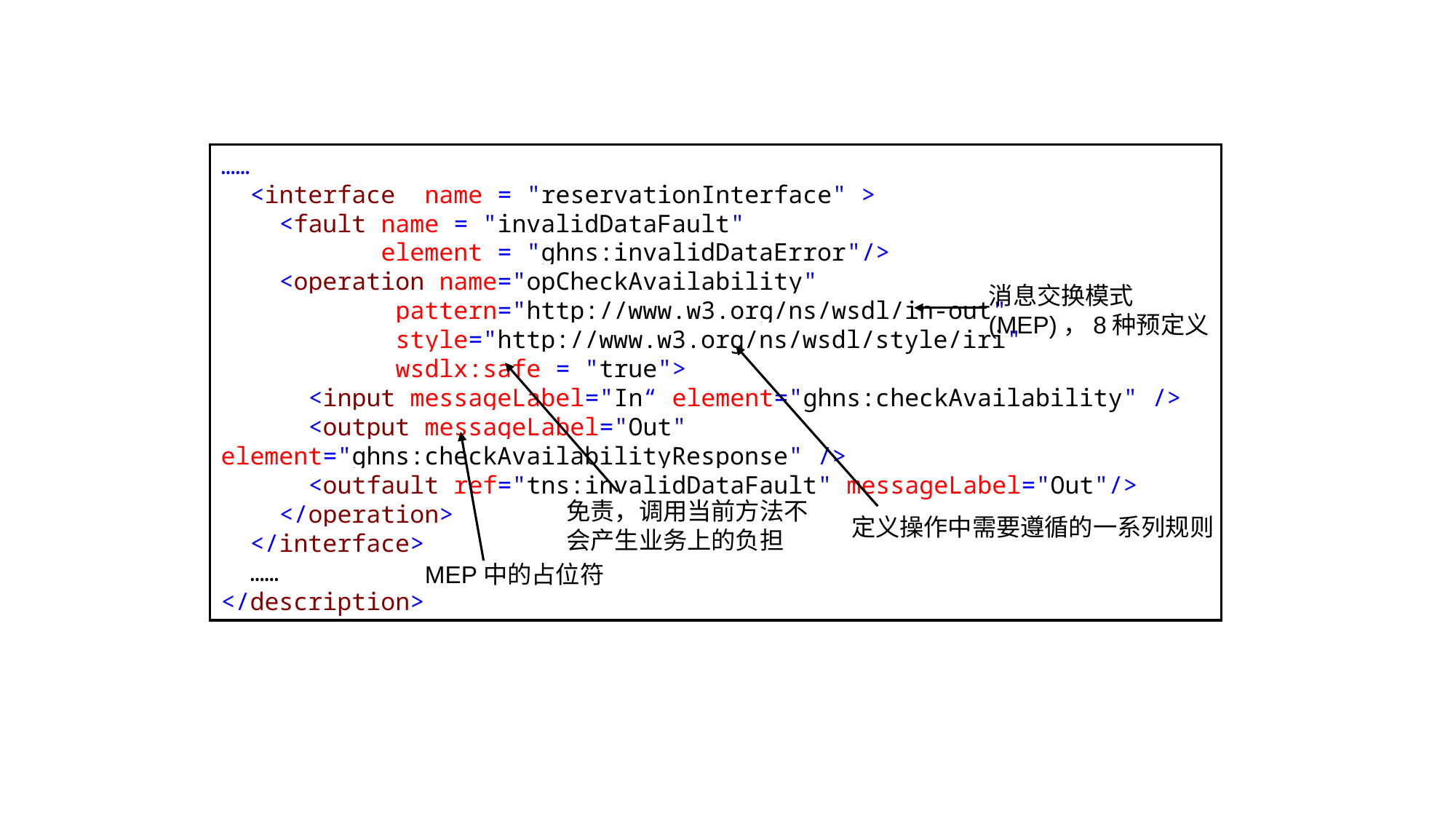

……
  <interface  name = "reservationInterface" >
    <fault name = "invalidDataFault"
           element = "ghns:invalidDataError"/>
    <operation name="opCheckAvailability"
            pattern="http://www.w3.org/ns/wsdl/in-out"
            style="http://www.w3.org/ns/wsdl/style/iri"
            wsdlx:safe = "true">
      <input messageLabel="In“ element="ghns:checkAvailability" />
      <output messageLabel="Out" element="ghns:checkAvailabilityResponse" />
      <outfault ref="tns:invalidDataFault" messageLabel="Out"/>
    </operation>
  </interface>
  ……
</description>
消息交换模式 (MEP)，8种预定义

免责，调用当前方法不会产生业务上的负担
定义操作中需要遵循的一系列规则
MEP中的占位符